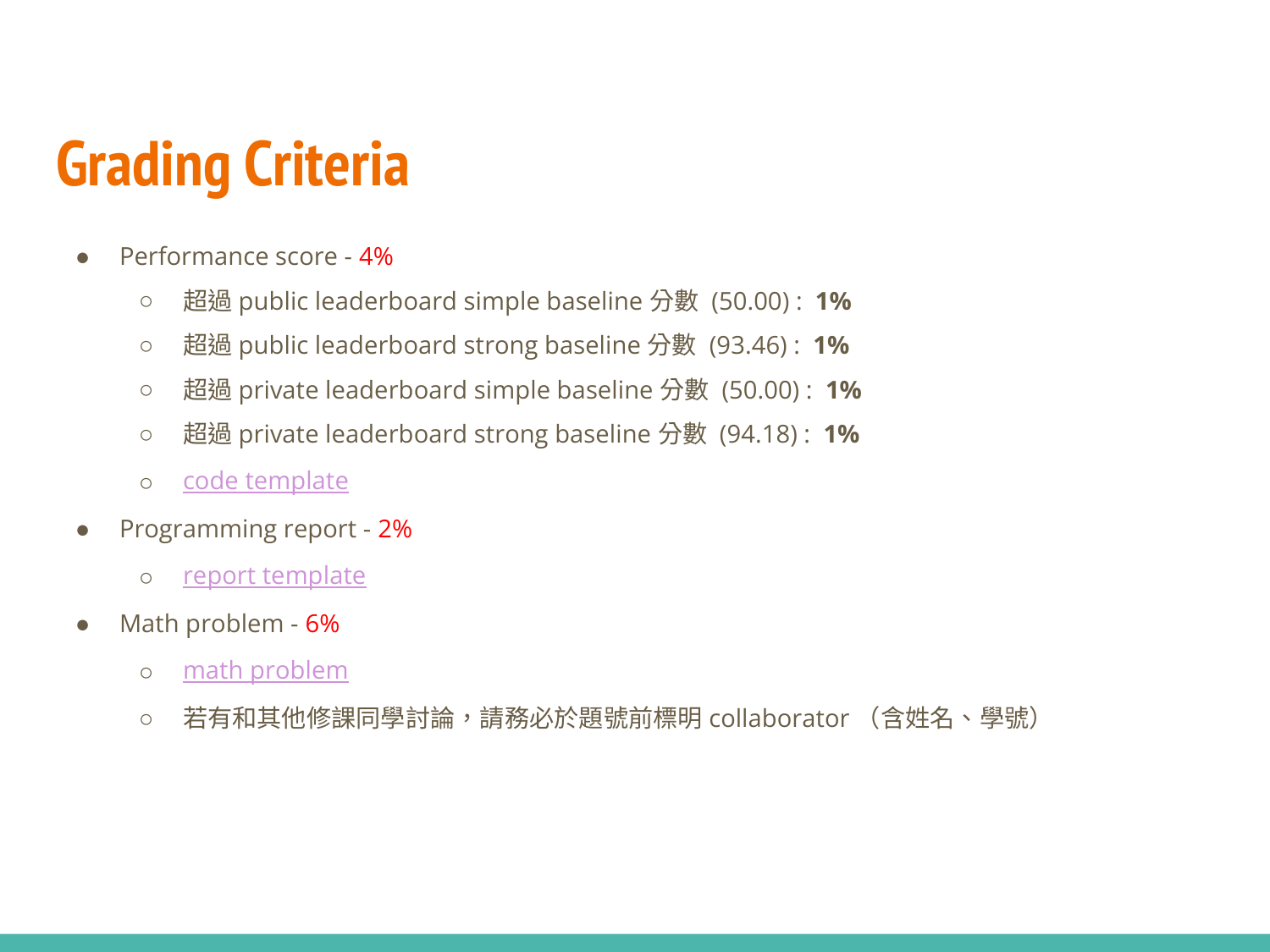

# Grading Criteria
Performance score - 4%
超過public leaderboard simple baseline分數 (50.00) :  1%
超過public leaderboard strong baseline分數 (93.46) :  1%
超過private leaderboard simple baseline分數 (50.00) :  1%
超過private leaderboard strong baseline分數 (94.18) :  1%
code template
Programming report - 2%
report template
Math problem - 6%
math problem
若有和其他修課同學討論，請務必於題號前標明collaborator（含姓名、學號）